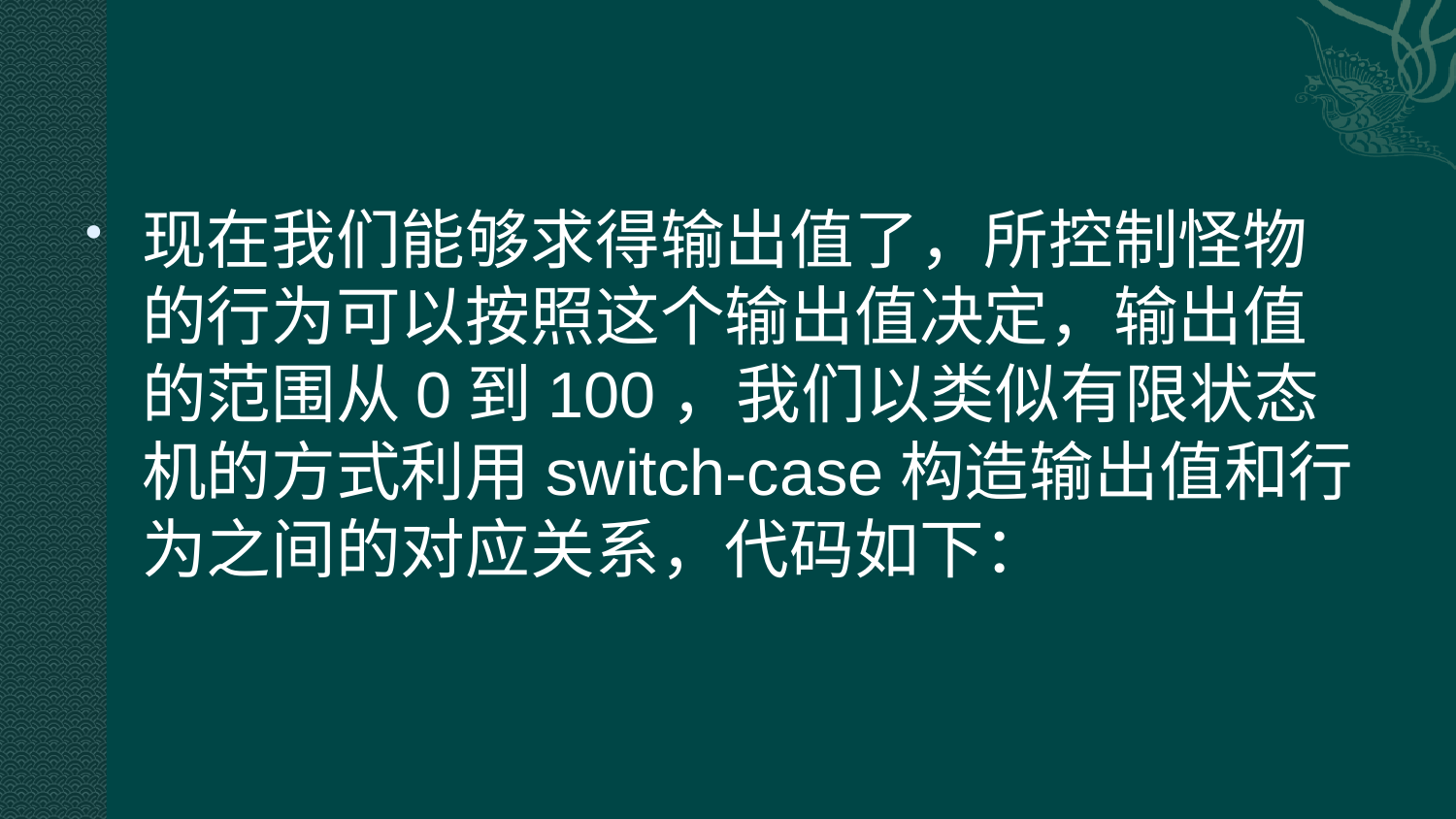

#
现在我们能够求得输出值了，所控制怪物的行为可以按照这个输出值决定，输出值的范围从0到100，我们以类似有限状态机的方式利用switch-case构造输出值和行为之间的对应关系，代码如下：